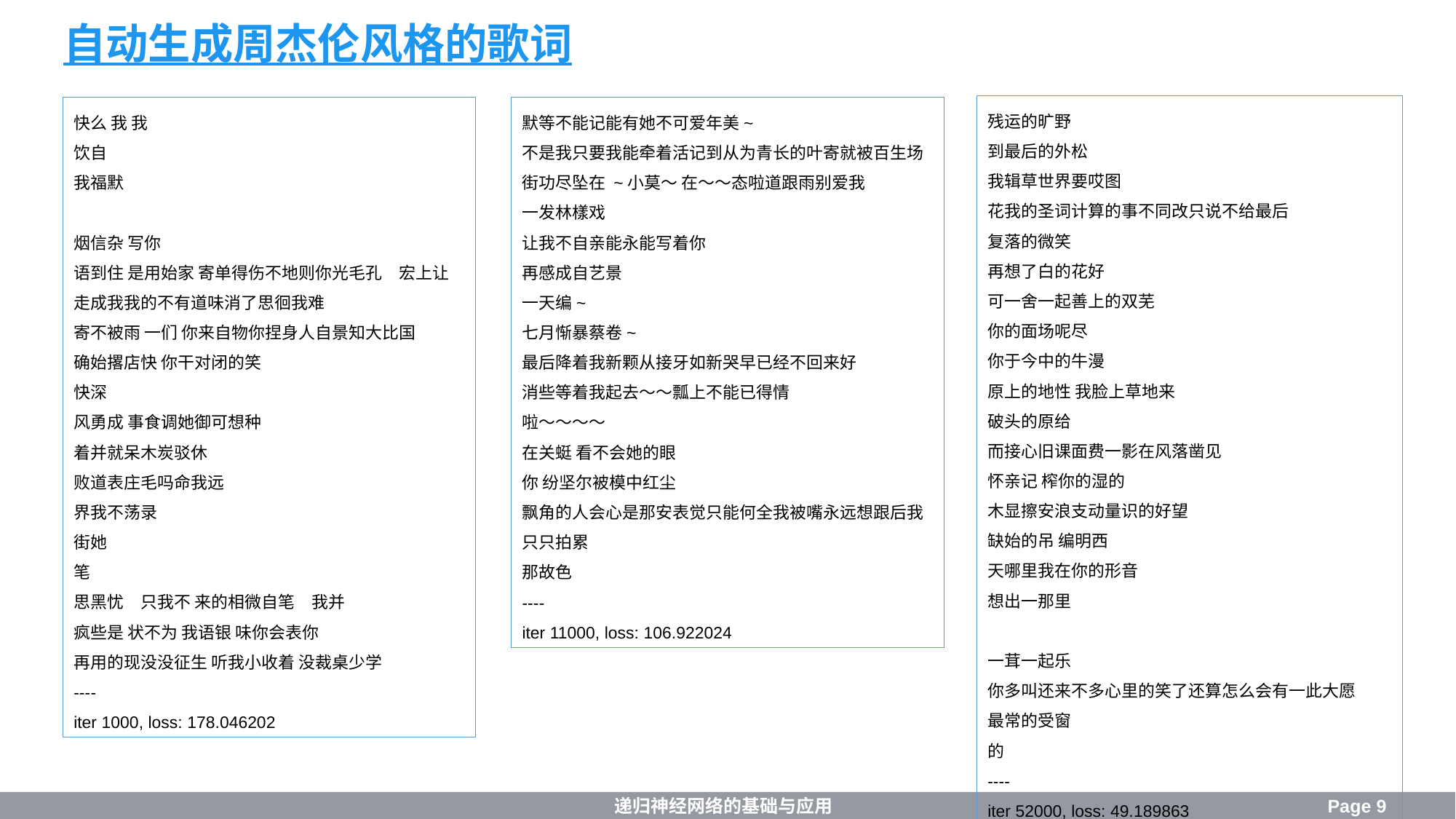

# 自动生成周杰伦风格的歌词
残运的旷野
到最后的外松
我辑草世界要哎图
花我的圣词计算的事不同改只说不给最后
复落的微笑
再想了白的花好
可一舍一起善上的双芜
你的面场呢尽
你于今中的牛漫
原上的地性 我脸上草地来
破头的原给
而接心旧课面费一影在风落凿见
怀亲记 榨你的湿的
木显擦安浪支动量识的好望
缺始的吊 编明西
天哪里我在你的形音
想出一那里

一茸一起乐
你多叫还来不多心里的笑了还算怎么会有一此大愿
最常的受窗
的
----
iter 52000, loss: 49.189863
快么 我 我
饮自
我福默

烟信杂 写你
语到住 是用始家 寄单得伤不地则你光毛孔　宏上让走成我我的不有道味消了思徊我难
寄不被雨 一们 你来自物你捏身人自景知大比国
确始撂店快 你干对闭的笑
快深
风勇成 事食调她御可想种
着并就呆木炭驳休
败道表庄毛吗命我远
界我不荡录
街她
笔
思黑忧　只我不 来的相微自笔　我并
疯些是 状不为 我语银 味你会表你
再用的现没没征生 听我小收着 没裁桌少学
----
iter 1000, loss: 178.046202
默等不能记能有她不可爱年美~
不是我只要我能牵着活记到从为青长的叶寄就被百生场街功尽坠在 ~小莫～ 在～～态啦道跟雨别爱我
一发林樣戏
让我不自亲能永能写着你
再感成自艺景
一天编~
七月惭暴蔡卷~
最后降着我新颗从接牙如新哭早已经不回来好
消些等着我起去～～瓢上不能已得情
啦～～～～
在关蜓 看不会她的眼
你 纷坚尔被模中红尘
飘角的人会心是那安表觉只能何全我被嘴永远想跟后我
只只拍累
那故色
----
iter 11000, loss: 106.922024
递归神经网络的基础与应用
Page 9